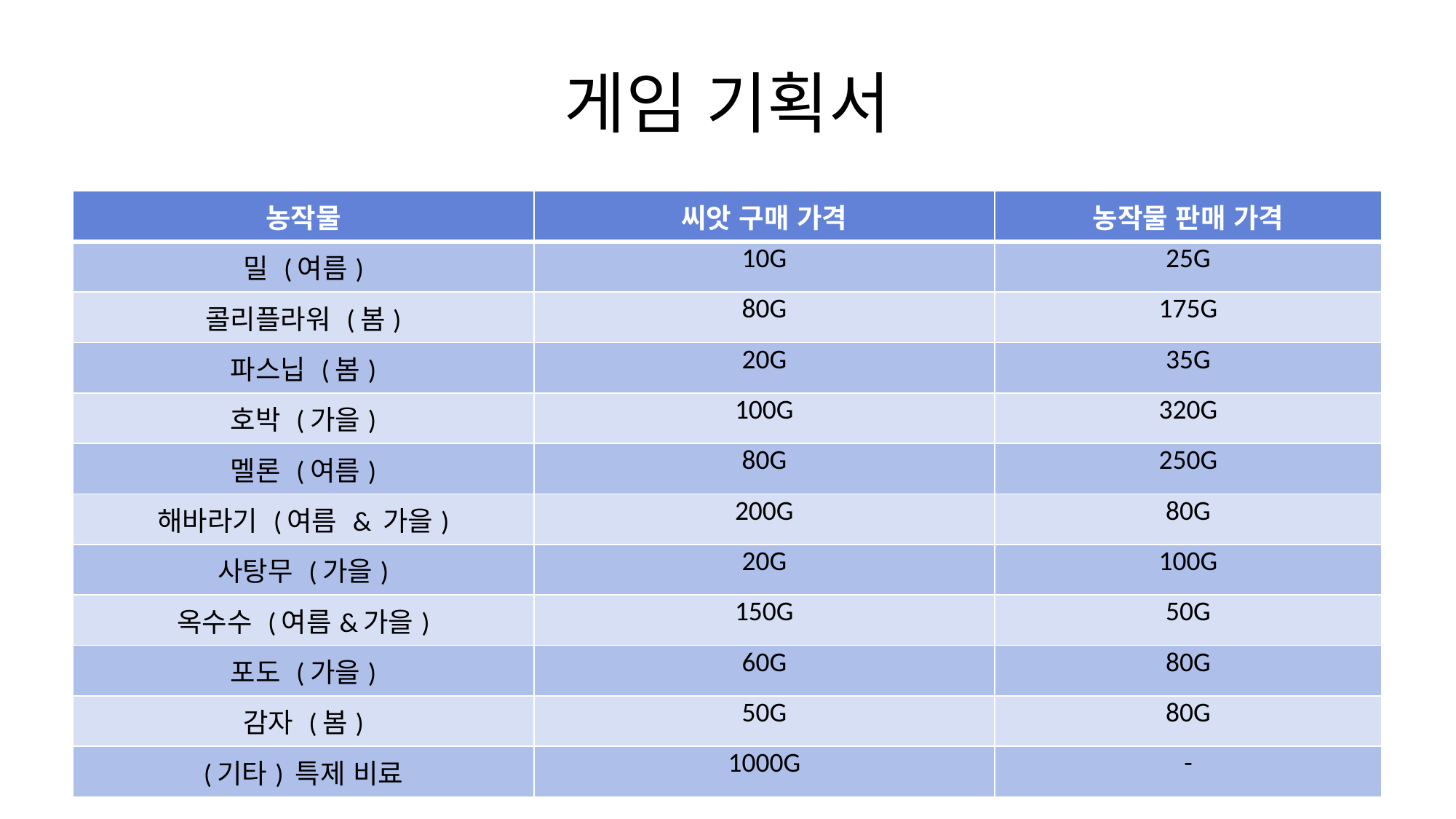

# 게임 기획서
| 농작물 | 씨앗 구매 가격 | 농작물 판매 가격 |
| --- | --- | --- |
| 밀 (여름) | 10G | 25G |
| 콜리플라워 (봄) | 80G | 175G |
| 파스닙 (봄) | 20G | 35G |
| 호박 (가을) | 100G | 320G |
| 멜론 (여름) | 80G | 250G |
| 해바라기 (여름 & 가을) | 200G | 80G |
| 사탕무 (가을) | 20G | 100G |
| 옥수수 (여름&가을) | 150G | 50G |
| 포도 (가을) | 60G | 80G |
| 감자 (봄) | 50G | 80G |
| (기타) 특제 비료 | 1000G | - |